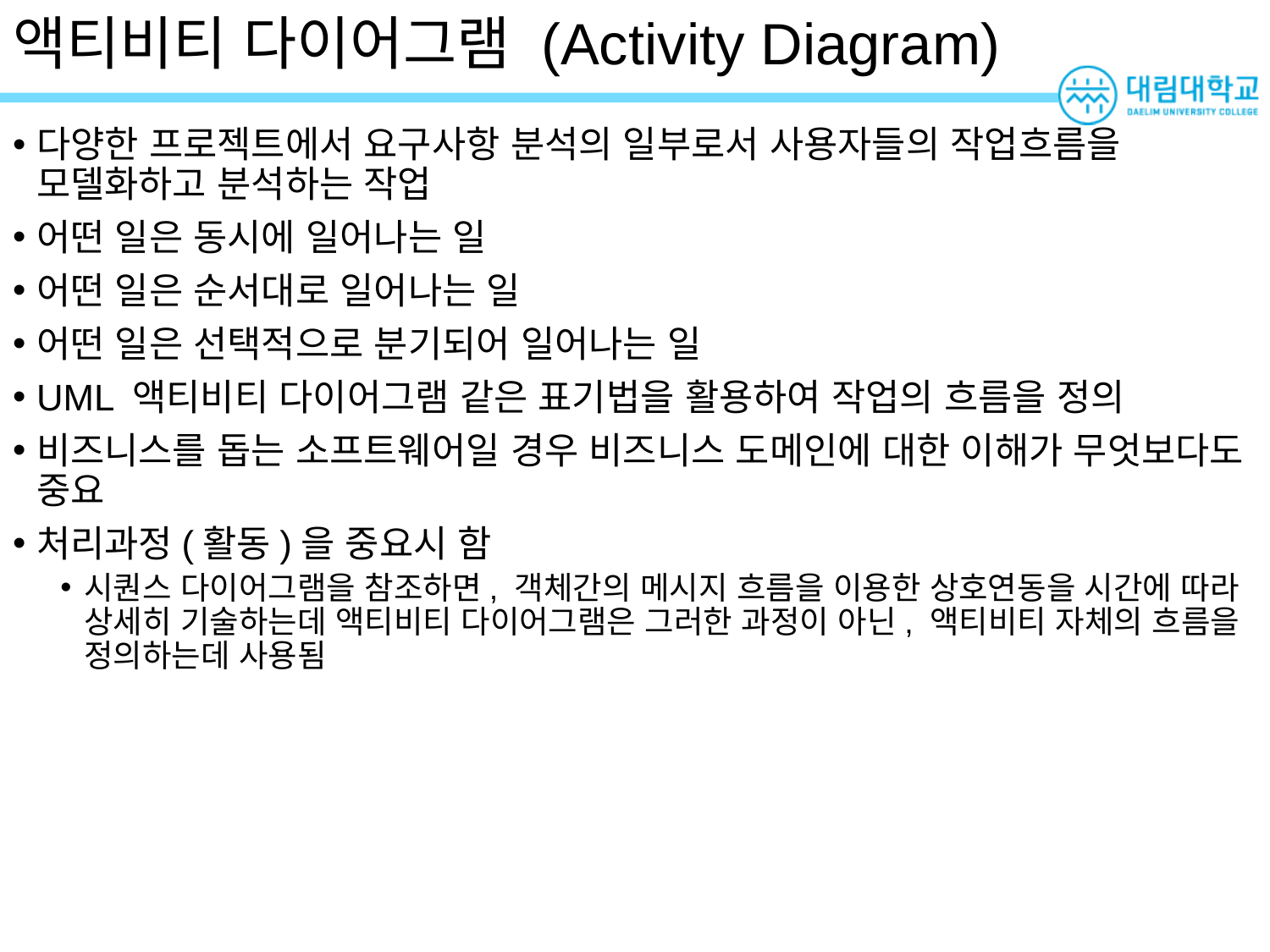

# 액티비티 다이어그램 (Activity Diagram)
다양한 프로젝트에서 요구사항 분석의 일부로서 사용자들의 작업흐름을 모델화하고 분석하는 작업
어떤 일은 동시에 일어나는 일
어떤 일은 순서대로 일어나는 일
어떤 일은 선택적으로 분기되어 일어나는 일
UML 액티비티 다이어그램 같은 표기법을 활용하여 작업의 흐름을 정의
비즈니스를 돕는 소프트웨어일 경우 비즈니스 도메인에 대한 이해가 무엇보다도 중요
처리과정(활동)을 중요시 함
시퀀스 다이어그램을 참조하면, 객체간의 메시지 흐름을 이용한 상호연동을 시간에 따라 상세히 기술하는데 액티비티 다이어그램은 그러한 과정이 아닌, 액티비티 자체의 흐름을 정의하는데 사용됨